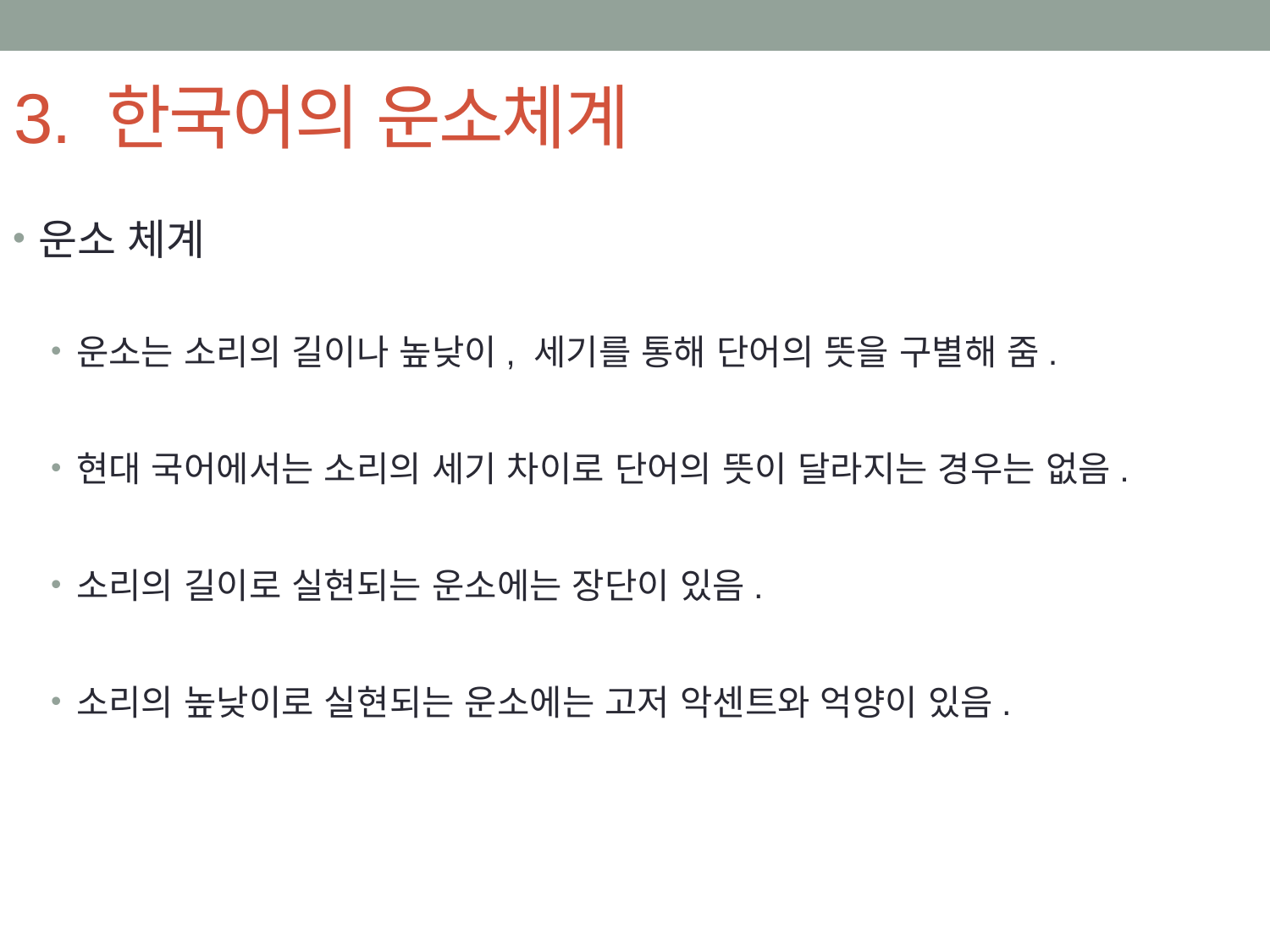

# 3. 한국어의 운소체계
운소 체계

운소는 소리의 길이나 높낮이, 세기를 통해 단어의 뜻을 구별해 줌.

현대 국어에서는 소리의 세기 차이로 단어의 뜻이 달라지는 경우는 없음.

소리의 길이로 실현되는 운소에는 장단이 있음.

소리의 높낮이로 실현되는 운소에는 고저 악센트와 억양이 있음.